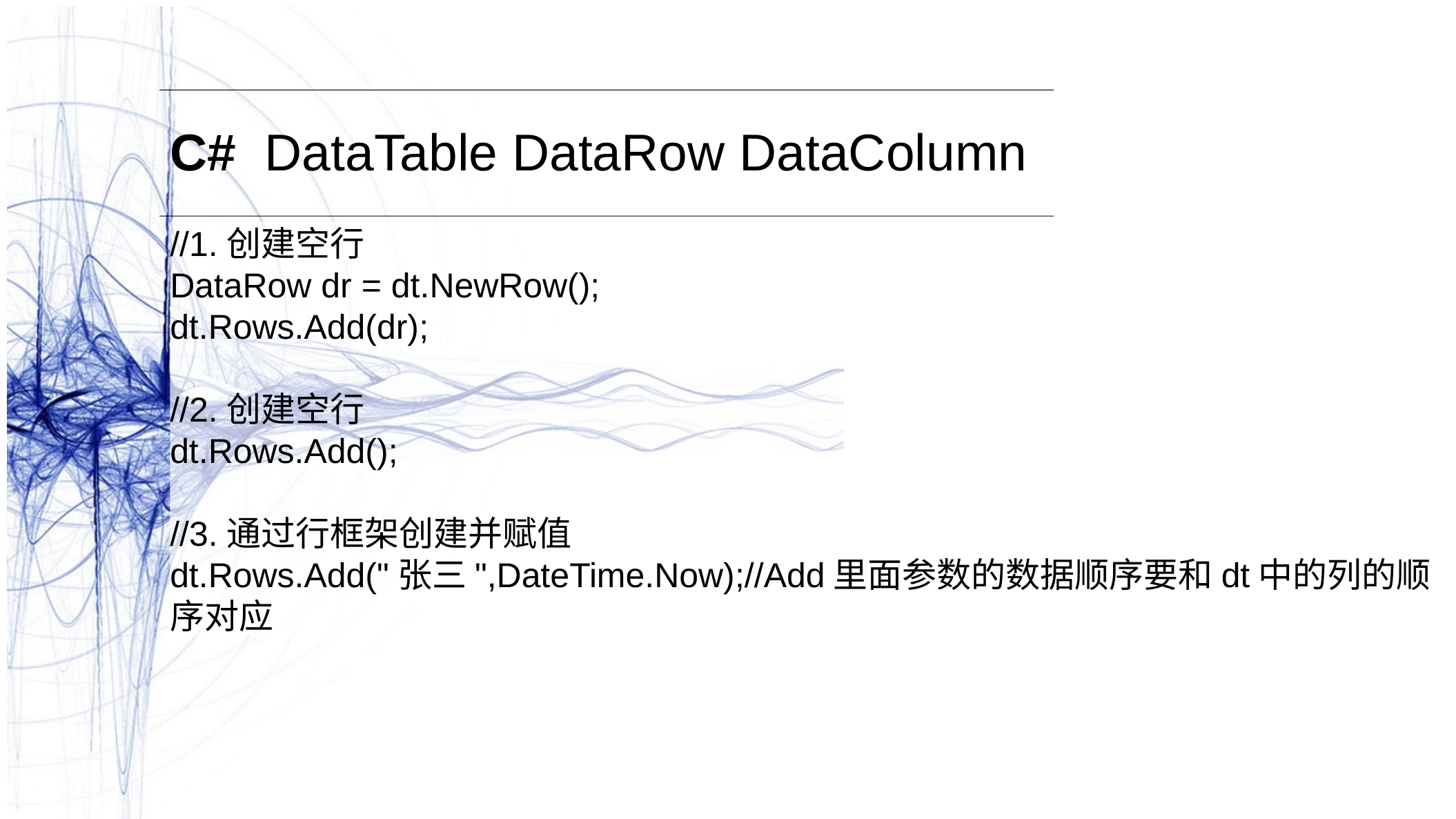

C#  DataTable DataRow DataColumn

//1.创建空行
DataRow dr = dt.NewRow();
dt.Rows.Add(dr);

//2.创建空行
dt.Rows.Add();

//3.通过行框架创建并赋值
dt.Rows.Add("张三",DateTime.Now);//Add里面参数的数据顺序要和dt中的列的顺序对应